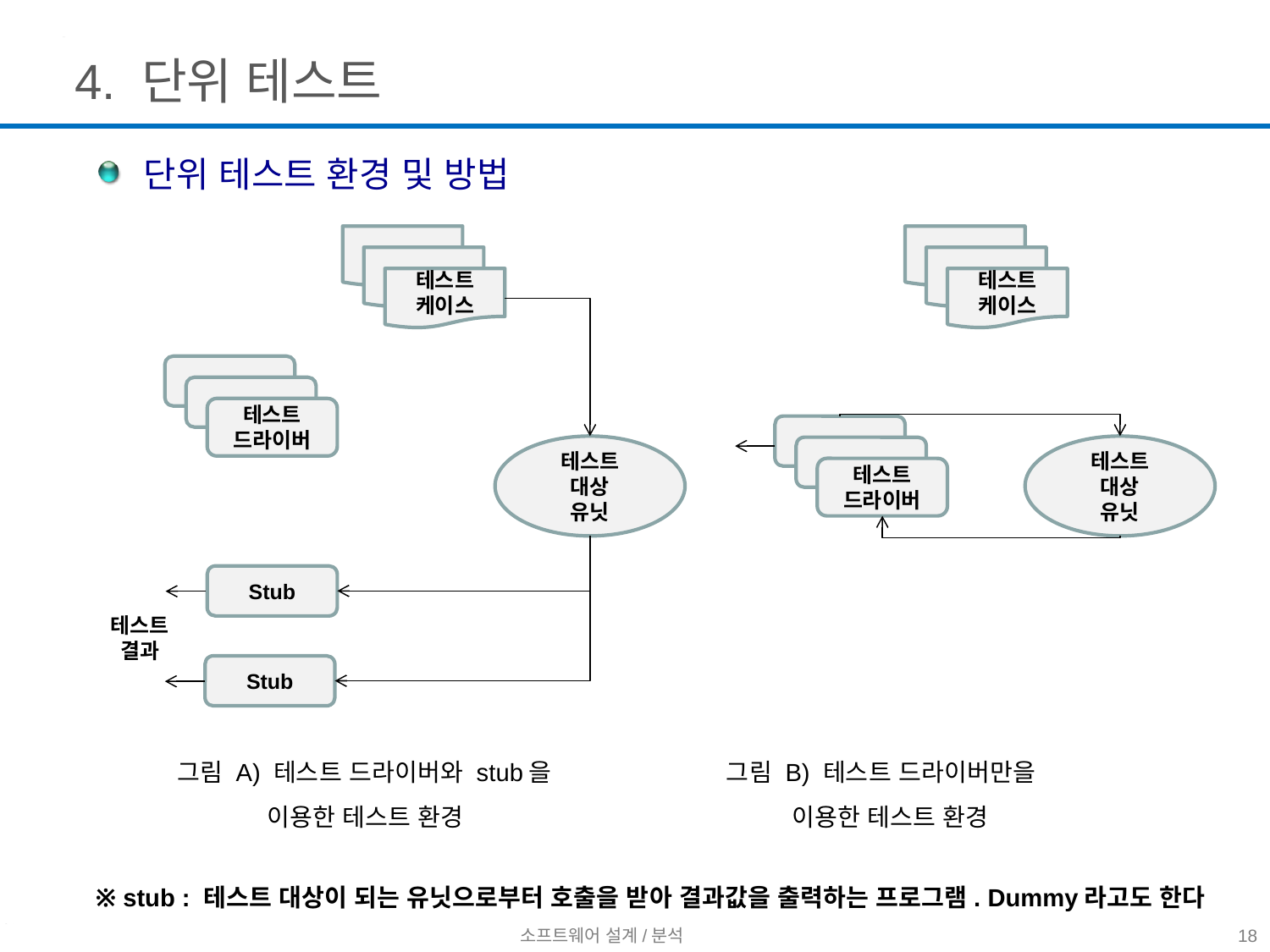

4. 단위 테스트
 단위 테스트 환경 및 방법

테스트
케이스
테스트
케이스

테스트
드라이버

테스트
대상
유닛
테스트
대상
유닛

테스트
드라이버
Stub
테스트
결과
Stub
그림 A) 테스트 드라이버와 stub을                         그림 B) 테스트 드라이버만을
            이용한 테스트 환경                                               이용한 테스트 환경
※ stub : 테스트 대상이 되는 유닛으로부터 호출을 받아 결과값을 출력하는 프로그램. Dummy라고도 한다